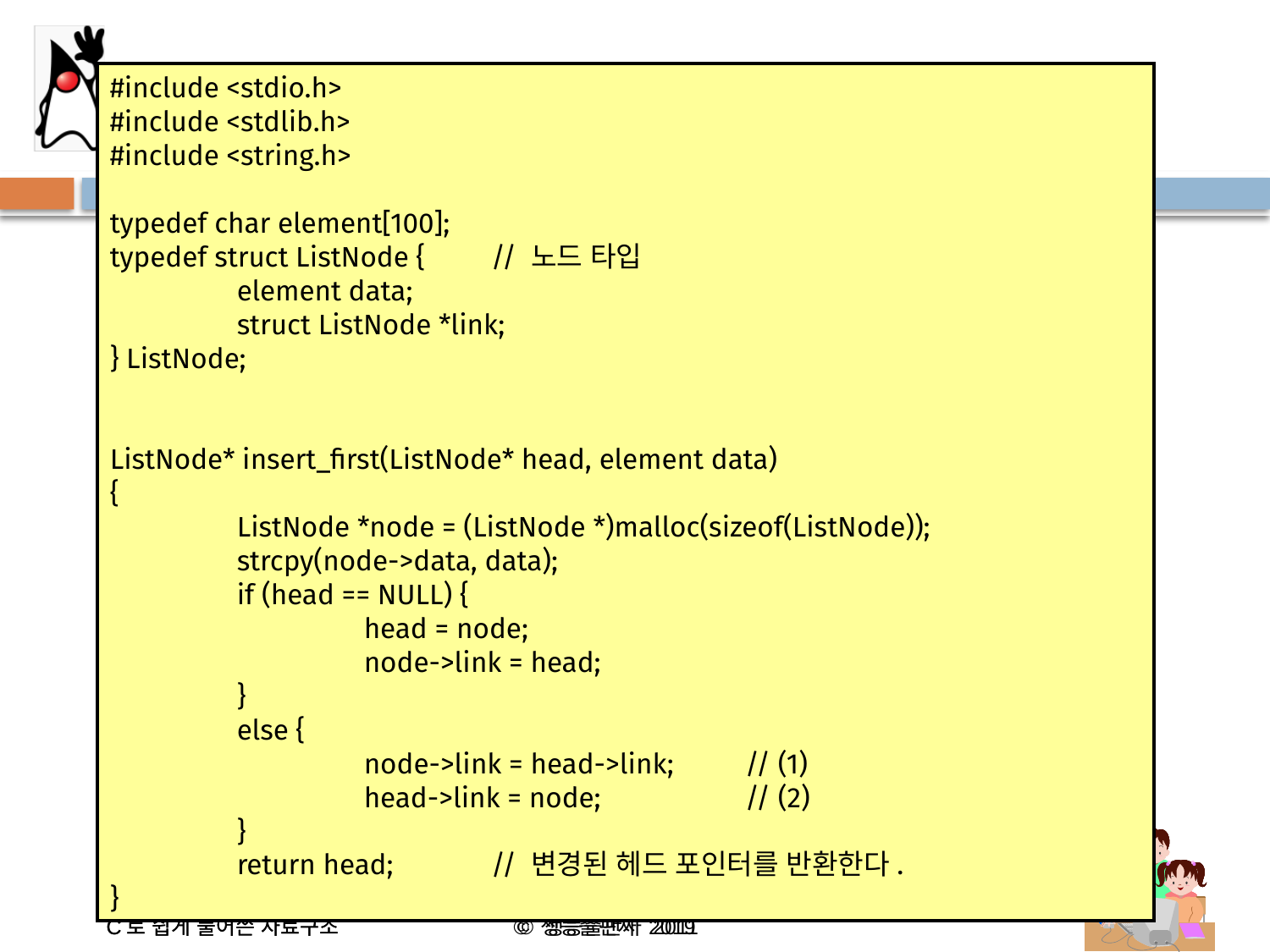

# 멀티 플레이어 게임
#include <stdio.h>
#include <stdlib.h>
#include <string.h>

typedef char element[100];
typedef struct ListNode { 	// 노드 타입
	element data;
	struct ListNode *link;
} ListNode;

ListNode* insert_first(ListNode* head, element data)
{
	ListNode *node = (ListNode *)malloc(sizeof(ListNode));
	strcpy(node->data, data);
	if (head == NULL) {
		head = node;
		node->link = head;
	}
	else {
		node->link = head->link;	// (1)
		head->link = node;		// (2)
	}
	return head;	// 변경된 헤드 포인터를 반환한다.
}